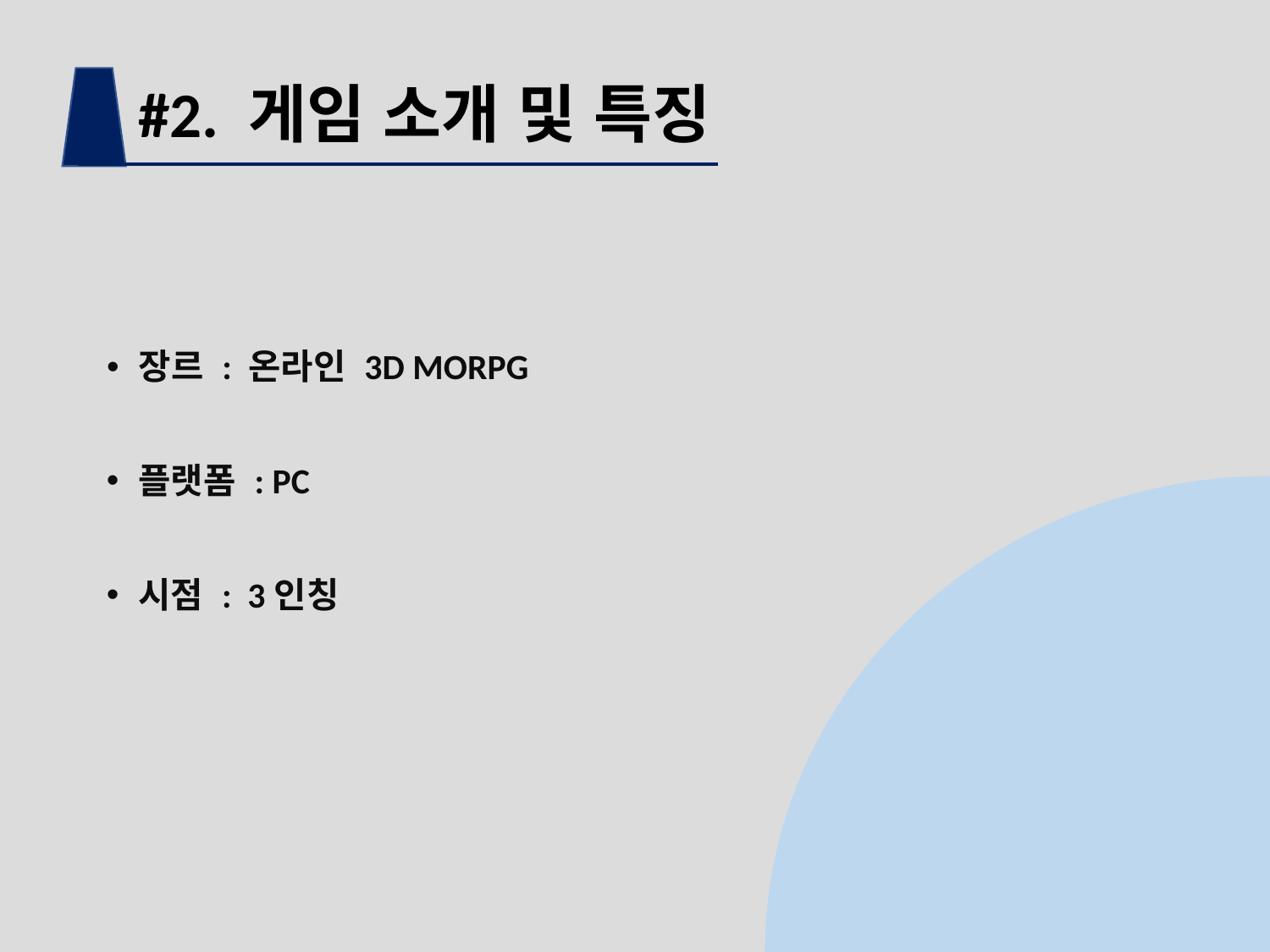

#2. 게임 소개 및 특징

장르 : 온라인 3D MORPG
플랫폼 : PC

시점 :  3인칭